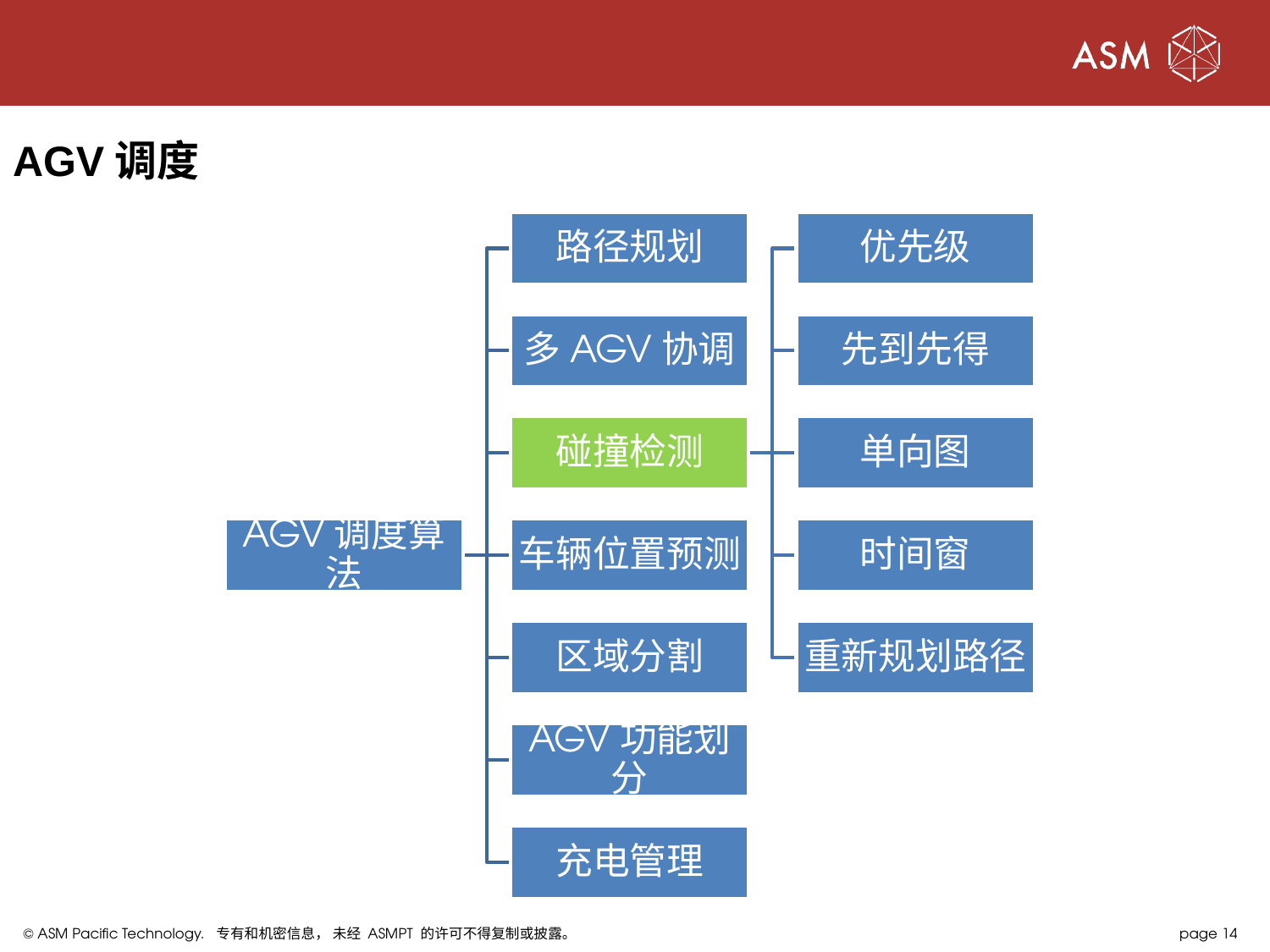

# AGV调度
AGV调度算法
路径规划
多AGV协调
碰撞检测
优先级
先到先得
单向图
时间窗
重新规划路径
车辆位置预测
区域分割
AGV功能划分
充电管理